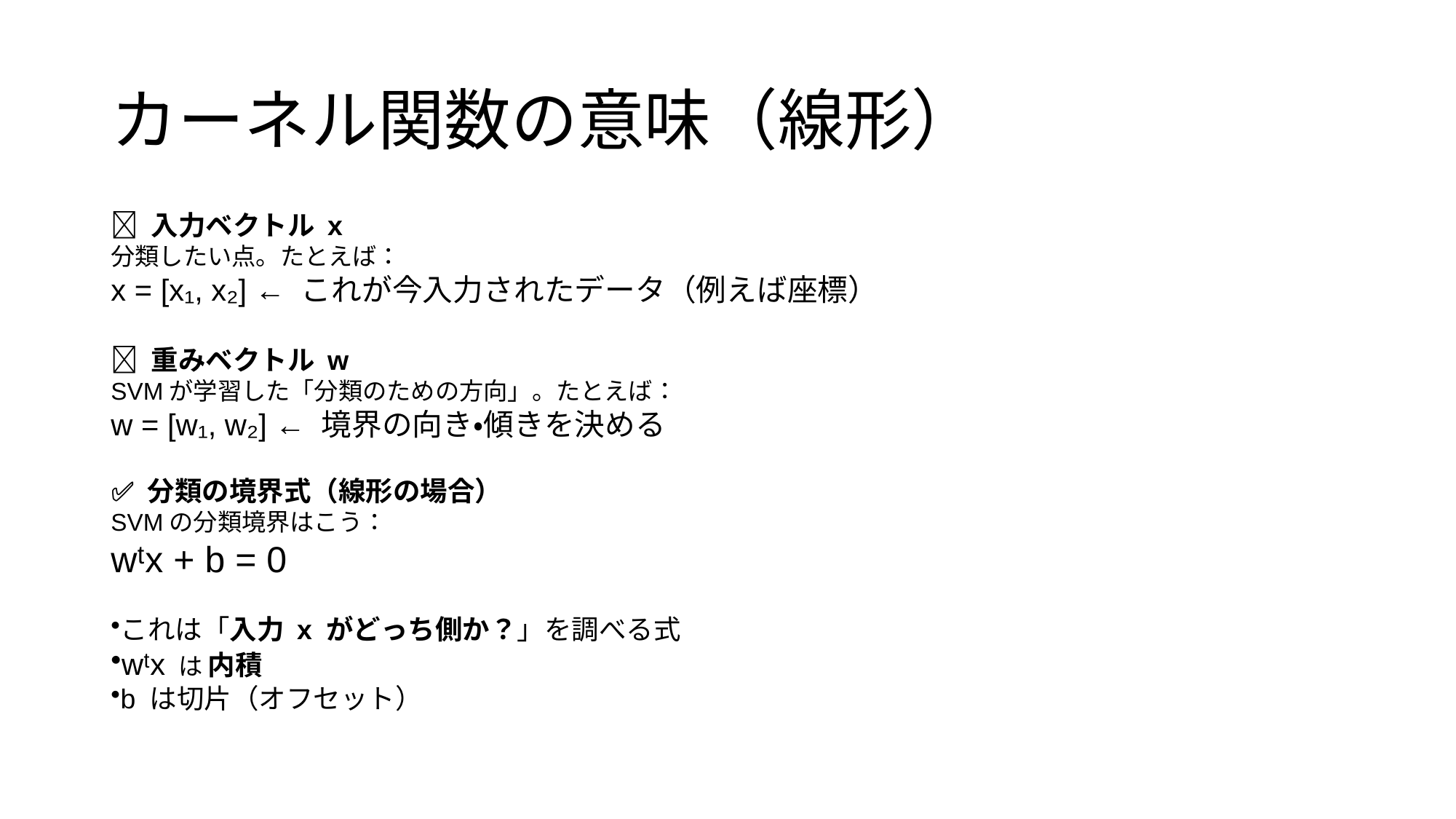

# カーネル関数の意味（線形）
🧩 入力ベクトル x
分類したい点。たとえば：
x = [x₁, x₂] ← これが今入力されたデータ（例えば座標）

🧩 重みベクトル w
SVMが学習した「分類のための方向」。たとえば：
w = [w₁, w₂] ← 境界の向き・傾きを決める

✅ 分類の境界式（線形の場合）
SVMの分類境界はこう：
wᵗx + b = 0

これは「入力 x がどっち側か？」を調べる式
wᵗx は 内積
b は切片（オフセット）